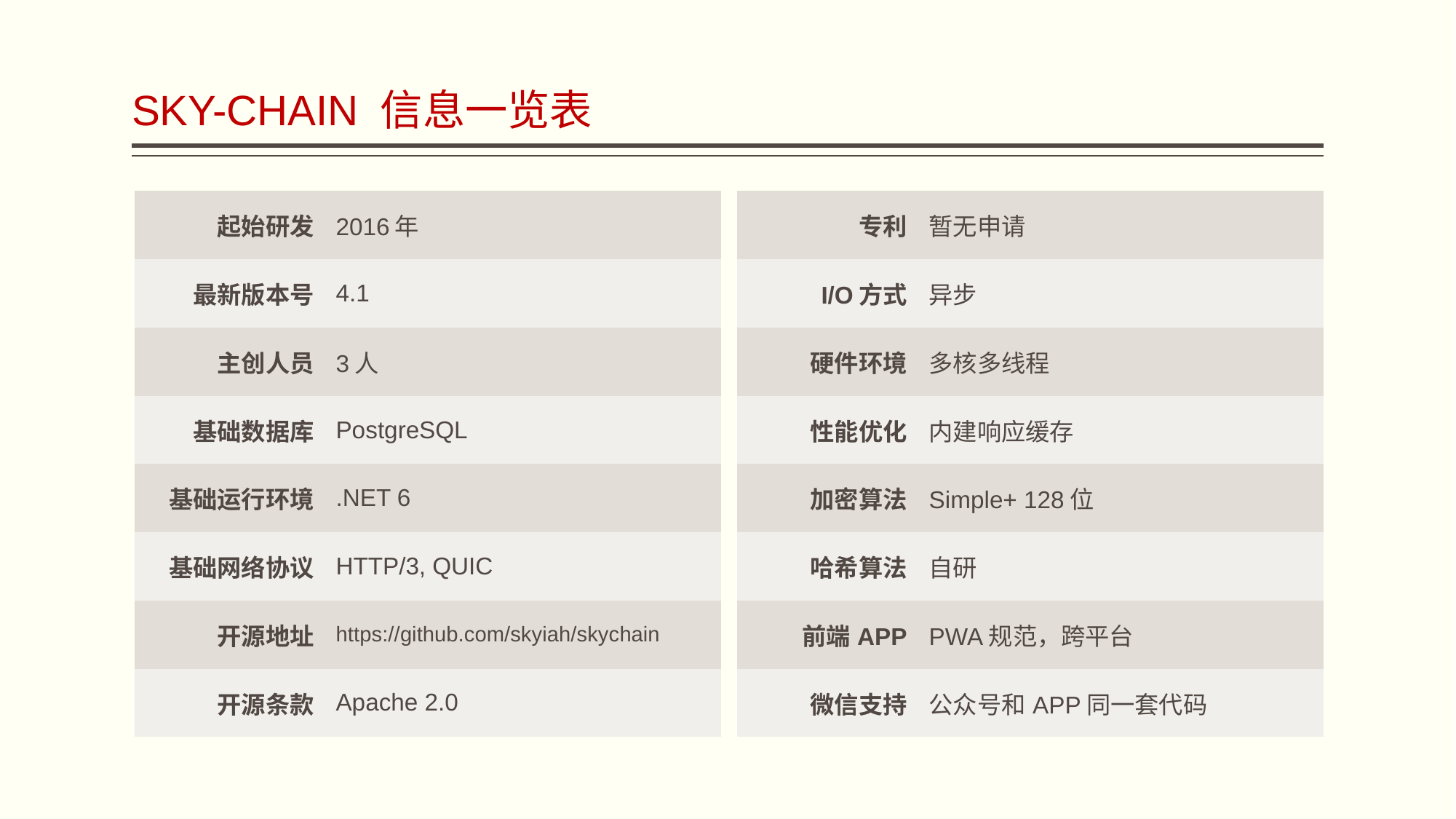

# SKY-CHAIN 信息一览表
| 起始研发 | 2016年 |
| --- | --- |
| 最新版本号 | 4.1 |
| 主创人员 | 3人 |
| 基础数据库 | PostgreSQL |
| 基础运行环境 | .NET 6 |
| 基础网络协议 | HTTP/3, QUIC |
| 开源地址 | https://github.com/skyiah/skychain |
| 开源条款 | Apache 2.0 |
| 专利 | 暂无申请 |
| --- | --- |
| I/O方式 | 异步 |
| 硬件环境 | 多核多线程 |
| 性能优化 | 内建响应缓存 |
| 加密算法 | Simple+ 128位 |
| 哈希算法 | 自研 |
| 前端APP | PWA规范，跨平台 |
| 微信支持 | 公众号和APP同一套代码 |